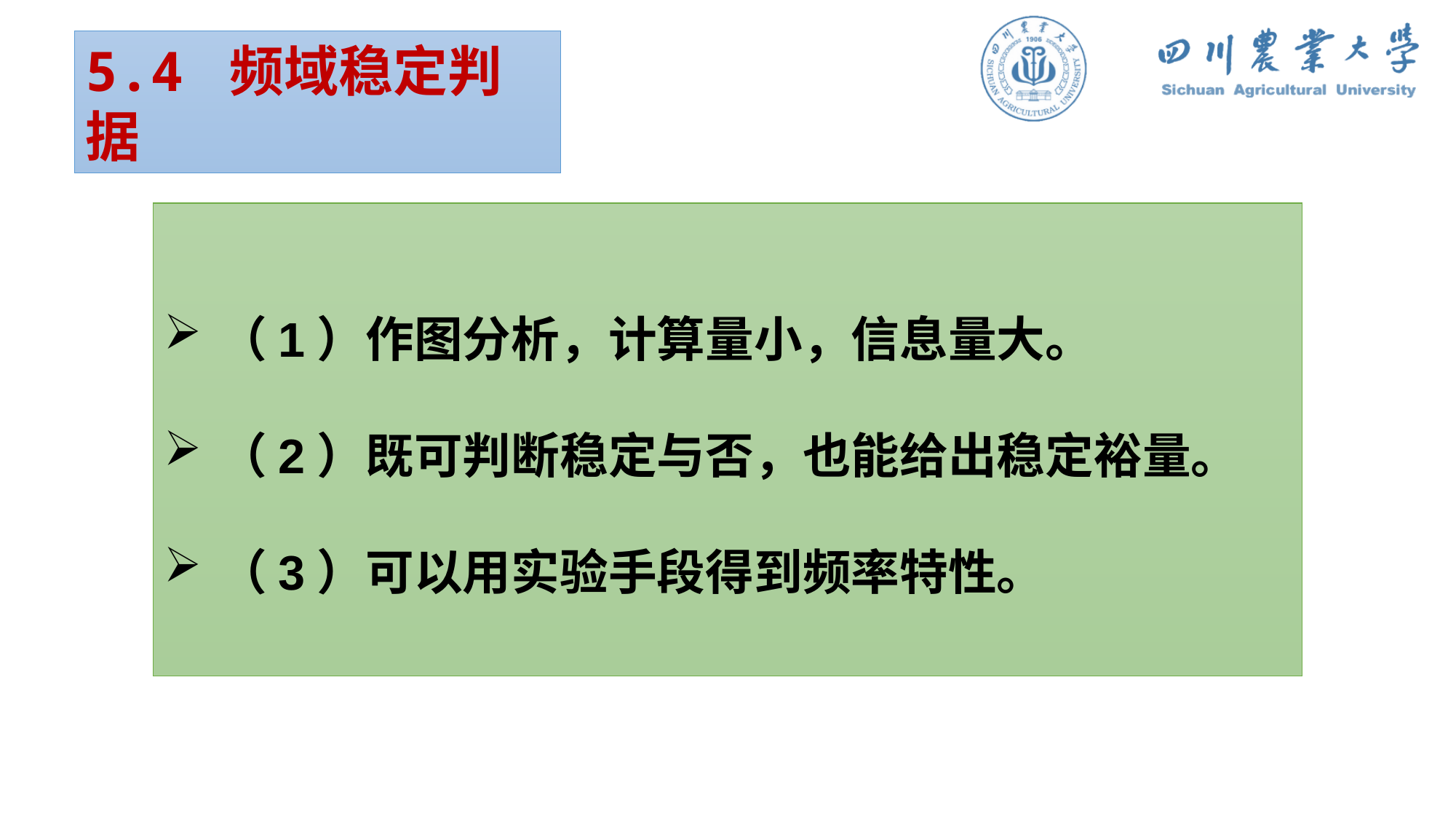

5.4 频域稳定判据
（1）作图分析，计算量小，信息量大。
（2）既可判断稳定与否，也能给出稳定裕量。
（3）可以用实验手段得到频率特性。